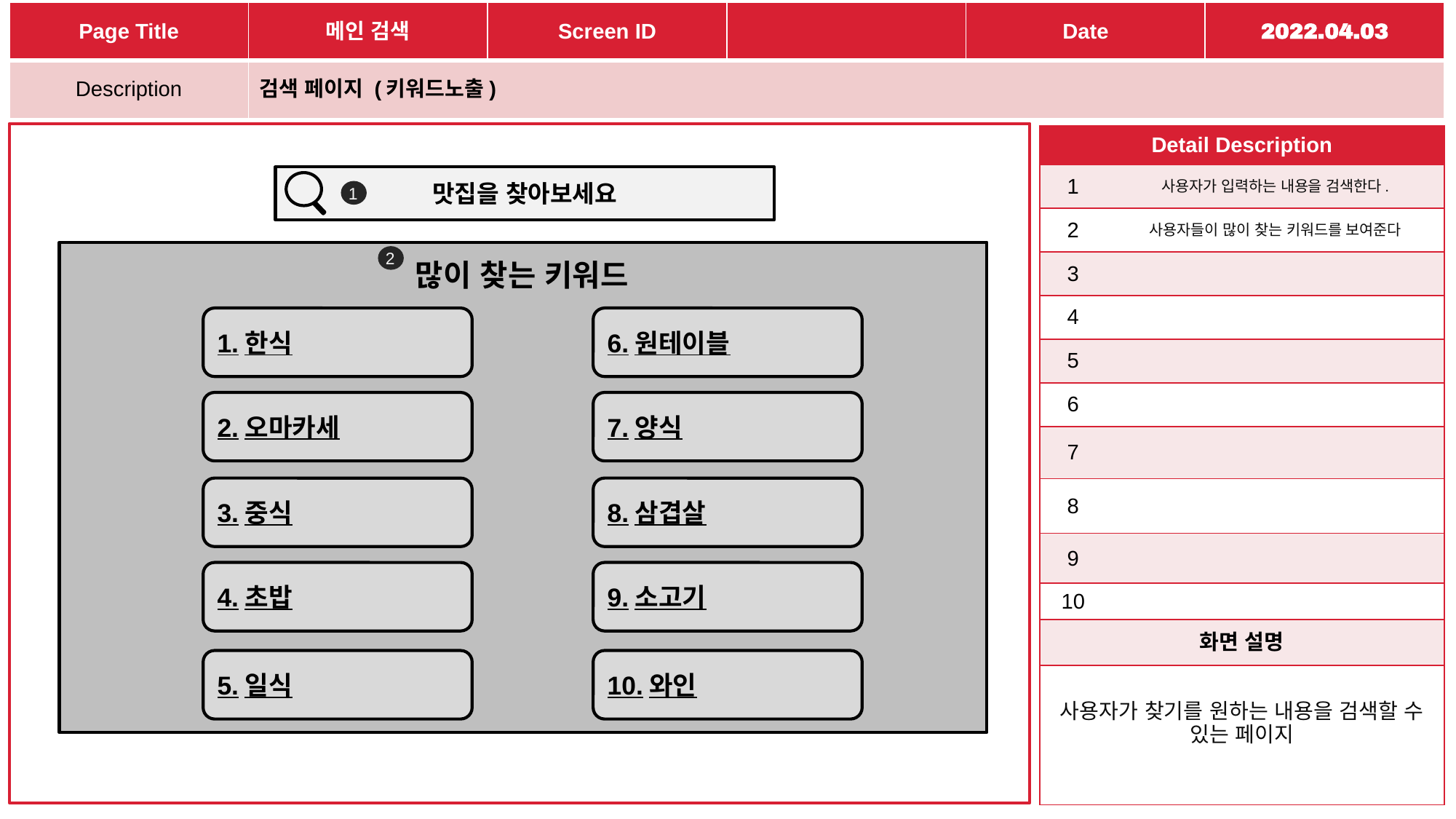

| Page Title | 메인 검색 | Screen ID |  | Date | 2022.04.03 |
| --- | --- | --- | --- | --- | --- |
| Description | 검색 페이지 (키워드노출) |  |  |  |  |

| Detail Description |  |
| --- | --- |
| 1 | 사용자가 입력하는 내용을 검색한다. |
| 2 | 사용자들이 많이 찾는 키워드를 보여준다 |
| 3 |  |
| 4 |  |
| 5 |  |
| 6 |  |
| 7 |  |
| 8 |  |
| 9 |  |
| 10 |  |
| 화면 설명 |  |
| 사용자가 찾기를 원하는 내용을 검색할 수 있는 페이지 |  |
맛집을 찾아보세요

1

2

많이 찾는 키워드
1.한식
6.원테이블
2.오마카세
7.양식
3.중식
8.삼겹살
4.초밥
9.소고기
5.일식
10.와인